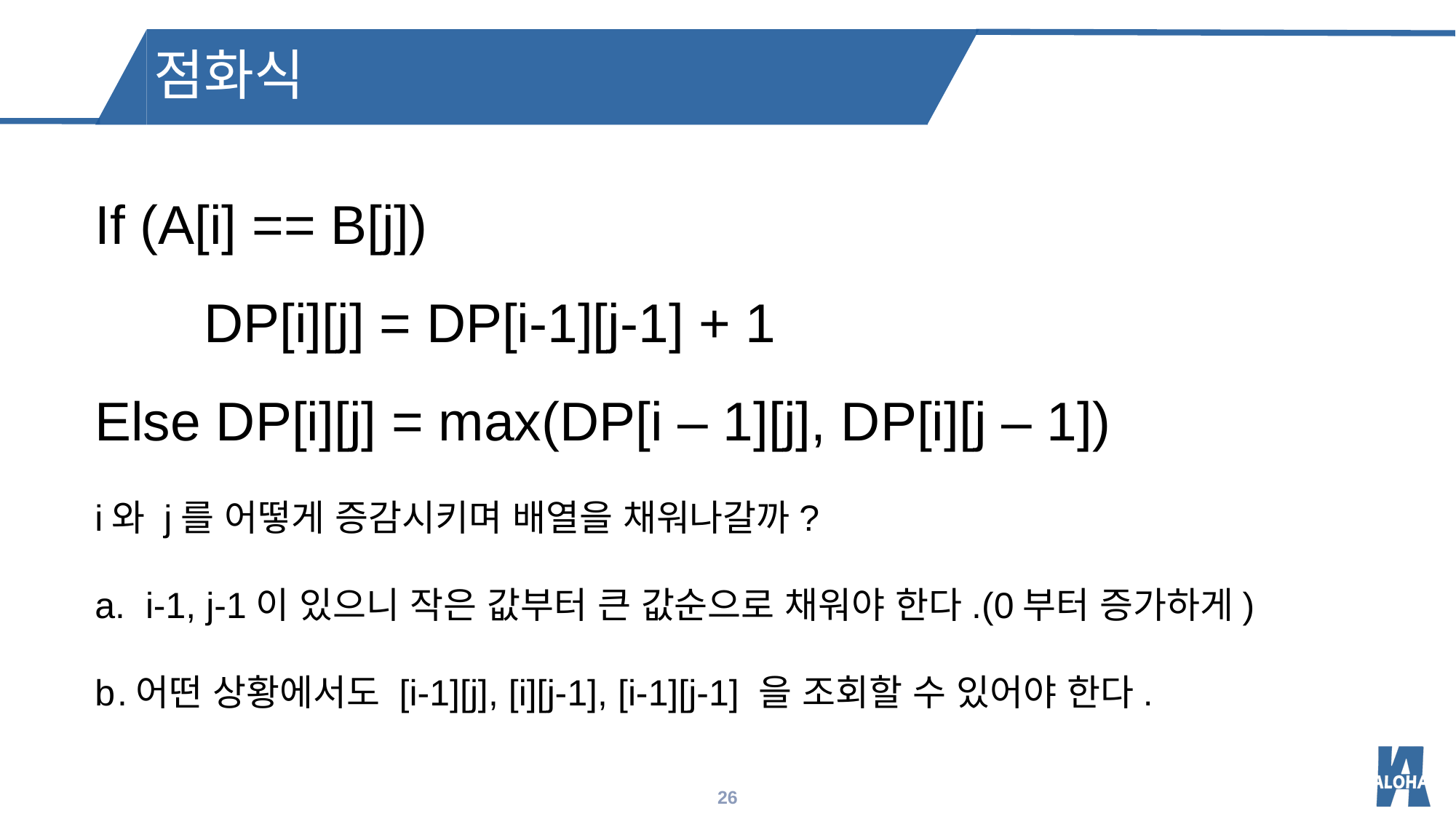

점화식
If (A[i] == B[j])
	DP[i][j] = DP[i-1][j-1] + 1
Else DP[i][j] = max(DP[i – 1][j], DP[i][j – 1])
i와 j를 어떻게 증감시키며 배열을 채워나갈까?

a.  i-1, j-1이 있으니 작은 값부터 큰 값순으로 채워야 한다.(0부터 증가하게)

어떤 상황에서도 [i-1][j], [i][j-1], [i-1][j-1] 을 조회할 수 있어야 한다.

26